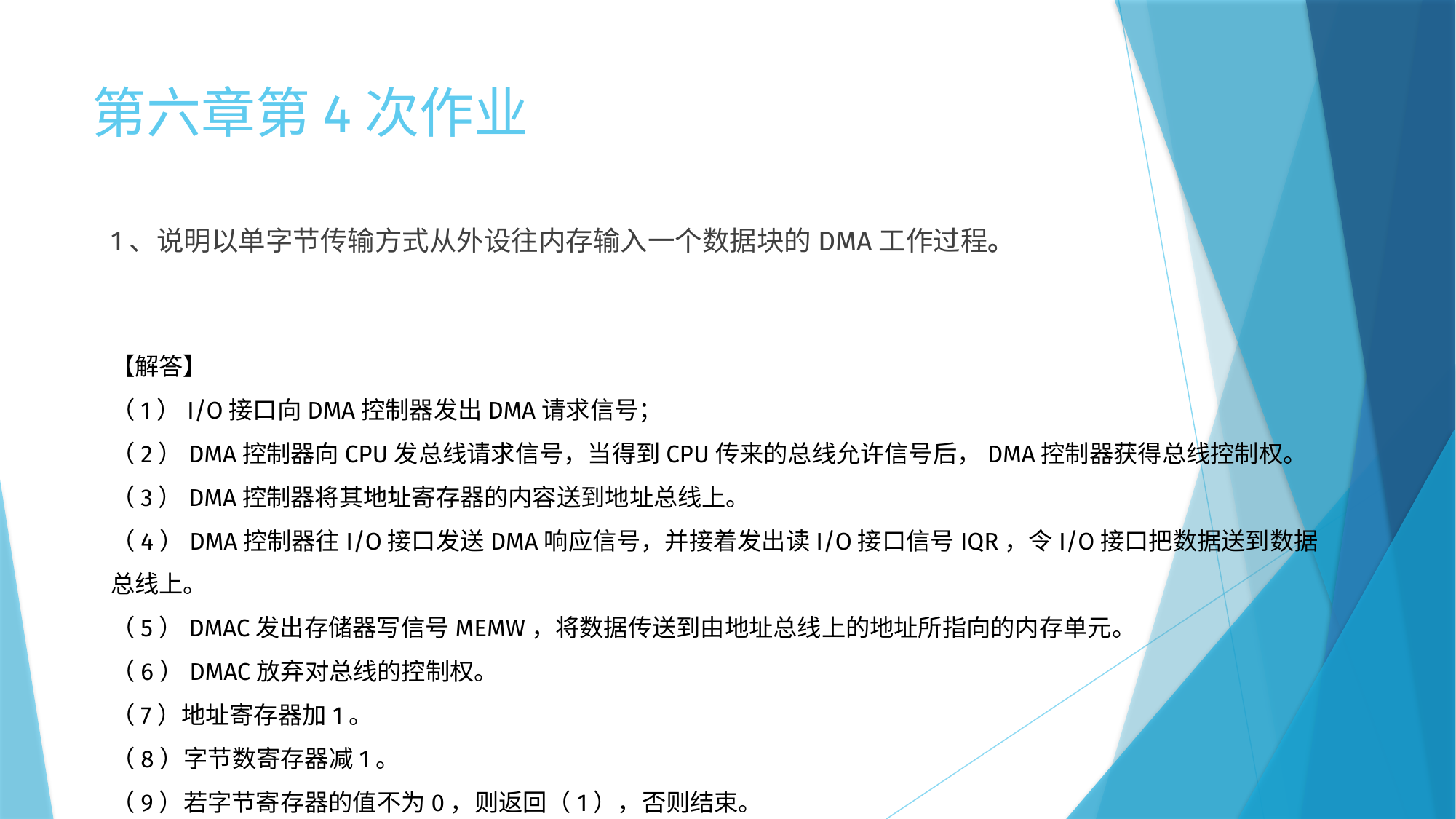

# 第六章第4次作业
1、说明以单字节传输方式从外设往内存输入一个数据块的DMA工作过程。

【解答】
（1）I/O接口向DMA控制器发出DMA请求信号；
（2）DMA控制器向CPU发总线请求信号，当得到CPU传来的总线允许信号后，DMA控制器获得总线控制权。
（3）DMA控制器将其地址寄存器的内容送到地址总线上。
（4）DMA控制器往I/O接口发送DMA响应信号，并接着发出读I/O接口信号IQR，令I/O接口把数据送到数据总线上。
（5）DMAC发出存储器写信号MEMW，将数据传送到由地址总线上的地址所指向的内存单元。
（6）DMAC放弃对总线的控制权。
（7）地址寄存器加1。
（8）字节数寄存器减1。
（9）若字节寄存器的值不为0，则返回（1），否则结束。